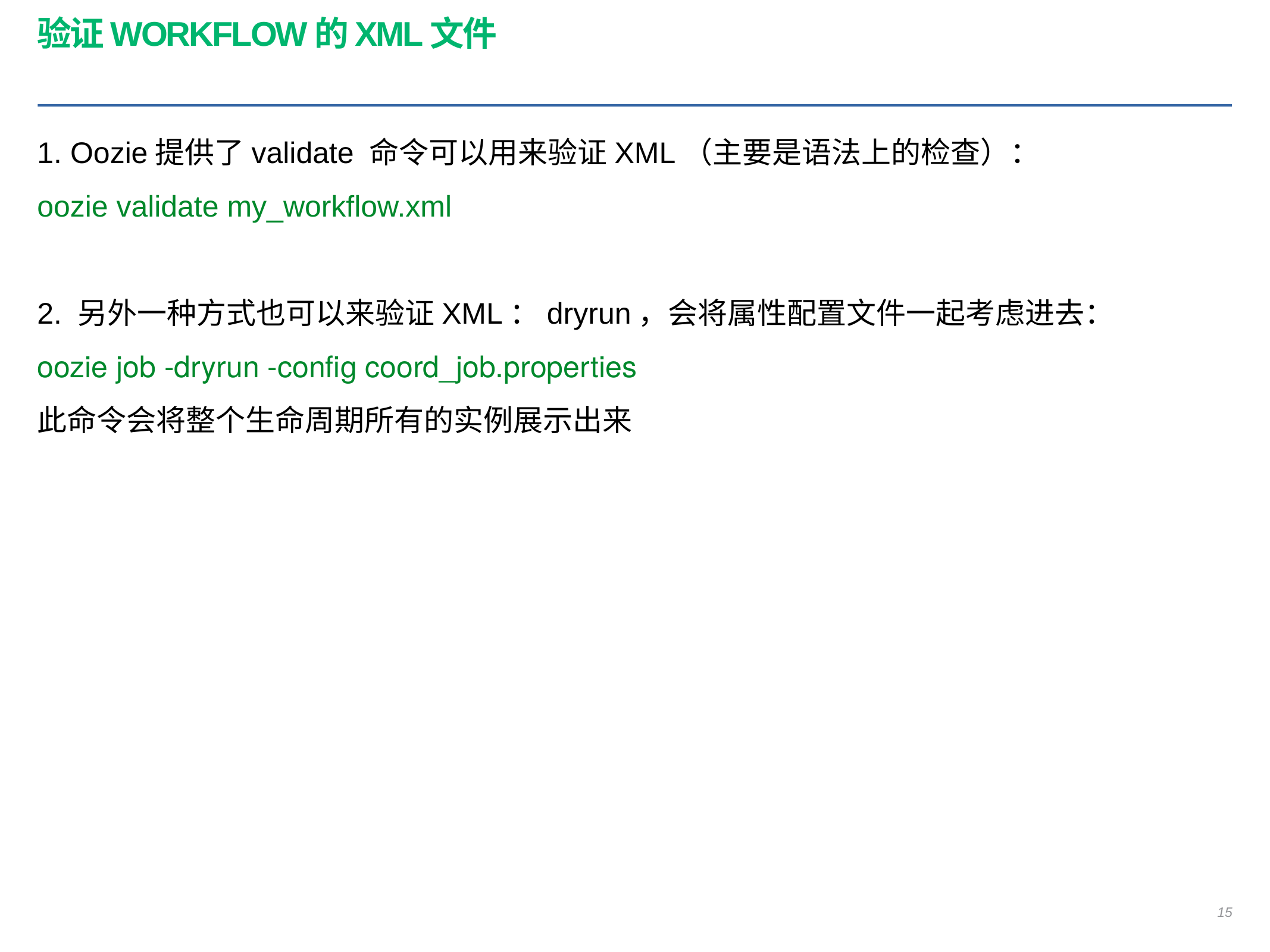

# 验证Workflow的XML文件
1. Oozie提供了validate 命令可以用来验证XML（主要是语法上的检查）：
oozie validate my_workflow.xml

2. 另外一种方式也可以来验证XML：dryrun，会将属性配置文件一起考虑进去：
oozie job -dryrun -config coord_job.properties
此命令会将整个生命周期所有的实例展示出来

15